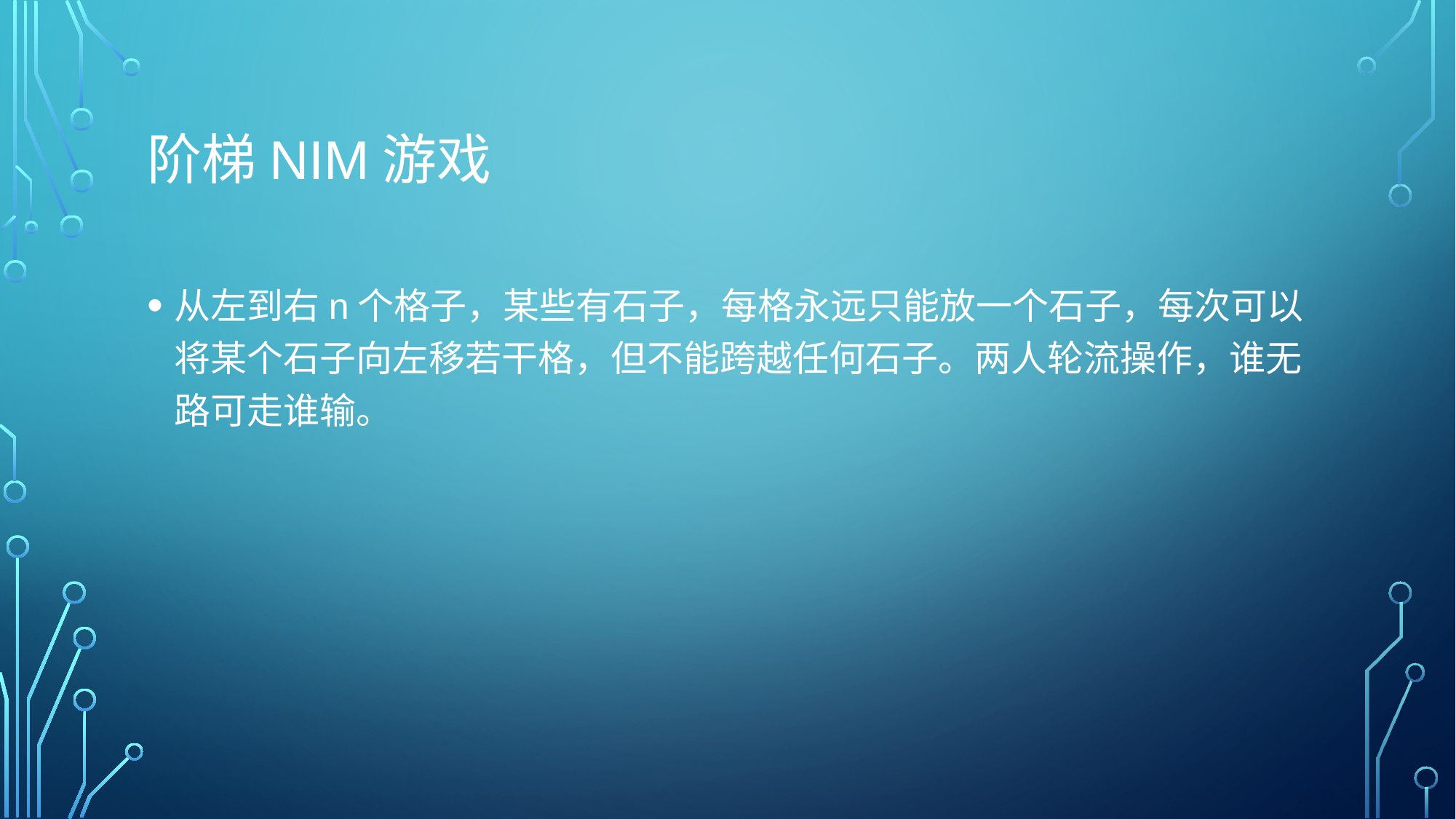

# 阶梯Nim游戏
从左到右n个格子，某些有石子，每格永远只能放一个石子，每次可以将某个石子向左移若干格，但不能跨越任何石子。两人轮流操作，谁无路可走谁输。